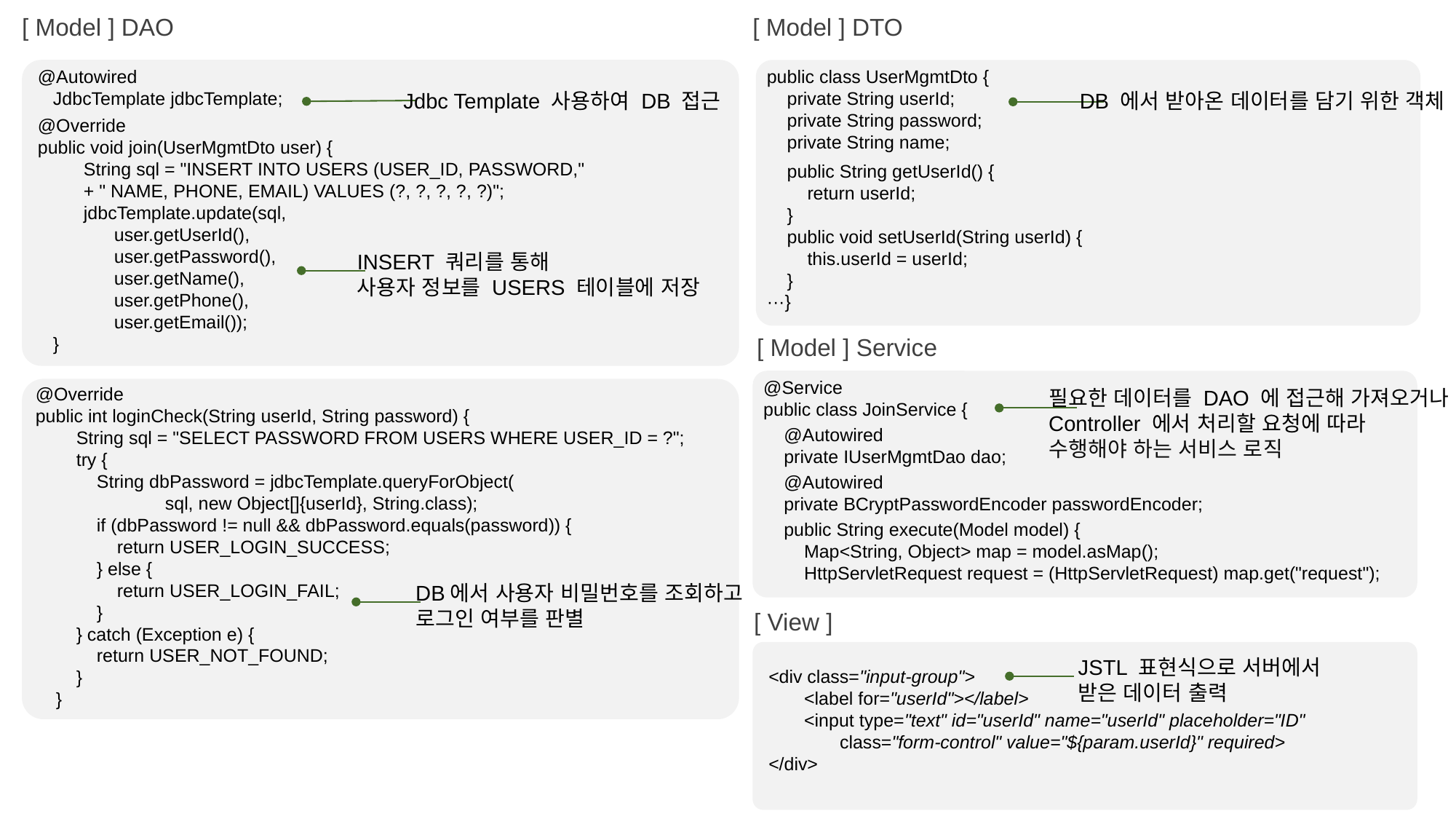

[ Model ] DAO
[ Model ] DTO

 @Autowired
    JdbcTemplate jdbcTemplate;

 @Override
 public void join(UserMgmtDto user) {
          String sql = "INSERT INTO USERS (USER_ID, PASSWORD,"
          + " NAME, PHONE, EMAIL) VALUES (?, ?, ?, ?, ?)";
          jdbcTemplate.update(sql,
                user.getUserId(),
                user.getPassword(),
                user.getName(),
                user.getPhone(),
                user.getEmail());
    }
Jdbc Template 사용하여 DB 접근
INSERT 쿼리를 통해
사용자 정보를 USERS 테이블에 저장

public class UserMgmtDto {
    private String userId;
    private String password;
    private String name;

    public String getUserId() {
        return userId;
    }
    public void setUserId(String userId) {
        this.userId = userId;
    }
···}

DB 에서 받아온 데이터를 담기 위한 객체
[ Model ] Service

@Override
public int loginCheck(String userId, String password) {
        String sql = "SELECT PASSWORD FROM USERS WHERE USER_ID = ?";
        try {
            String dbPassword = jdbcTemplate.queryForObject(
            	    sql, new Object[]{userId}, String.class);
            if (dbPassword != null && dbPassword.equals(password)) {
                return USER_LOGIN_SUCCESS;
            } else {
                return USER_LOGIN_FAIL;
            }
        } catch (Exception e) {
            return USER_NOT_FOUND;
        }
    }
DB에서 사용자 비밀번호를 조회하고
로그인 여부를 판별

@Service
public class JoinService {

    @Autowired
    private IUserMgmtDao dao;

    @Autowired
    private BCryptPasswordEncoder passwordEncoder;

    public String execute(Model model) {
        Map<String, Object> map = model.asMap();
        HttpServletRequest request = (HttpServletRequest) map.get("request");

필요한 데이터를 DAO 에 접근해 가져오거나
Controller 에서 처리할 요청에 따라
수행해야 하는 서비스 로직
[ View ]

JSTL 표현식으로 서버에서
받은 데이터 출력
 <div class="input-group">
        <label for="userId"></label>
        <input type="text" id="userId" name="userId" placeholder="ID"
               class="form-control" value="${param.userId}" required>
 </div>